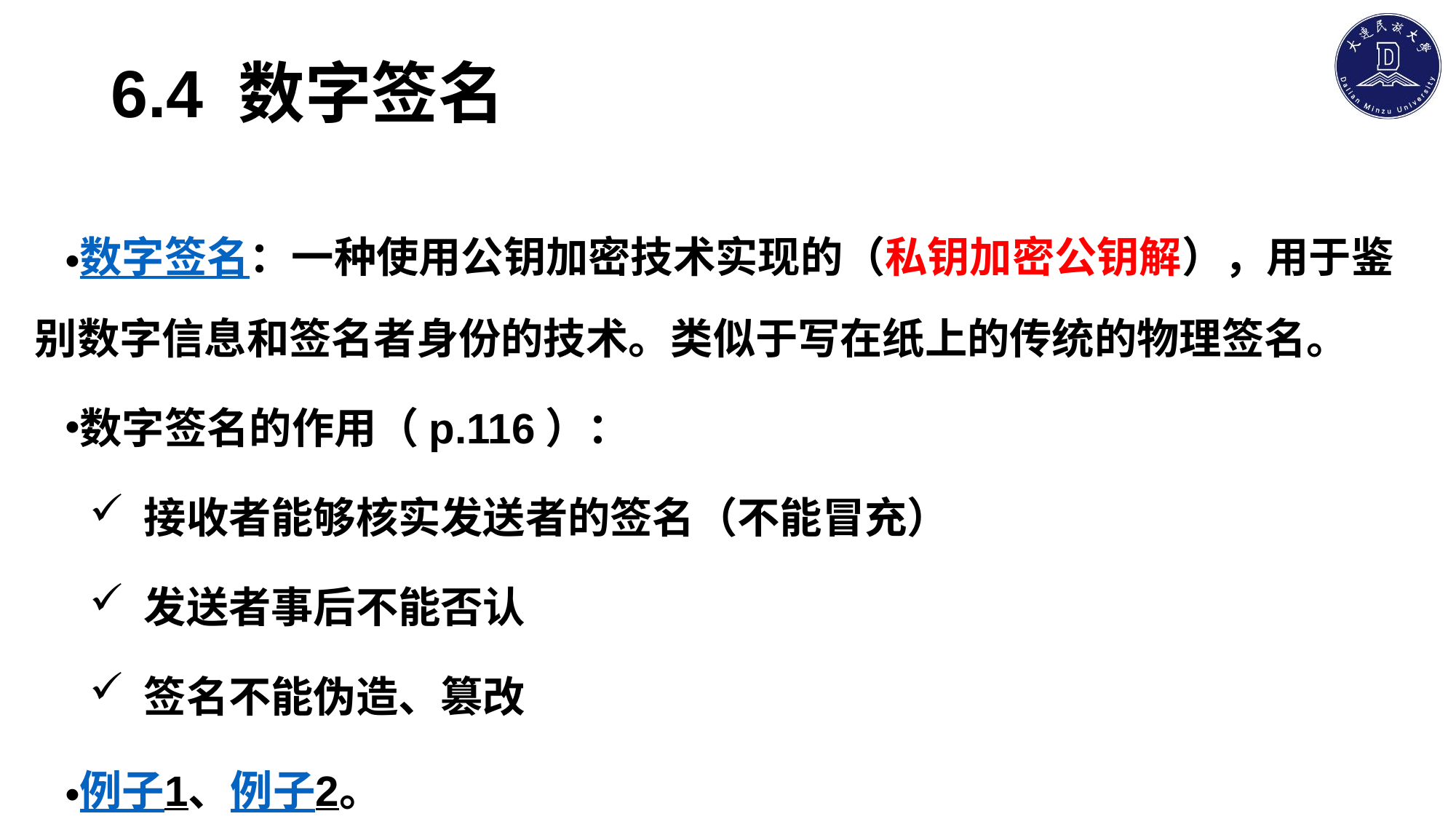

# 6.4 数字签名
数字签名：一种使用公钥加密技术实现的（私钥加密公钥解），用于鉴别数字信息和签名者身份的技术。类似于写在纸上的传统的物理签名。
数字签名的作用（p.116）：
接收者能够核实发送者的签名（不能冒充）
发送者事后不能否认
签名不能伪造、篡改
例子1、例子2。